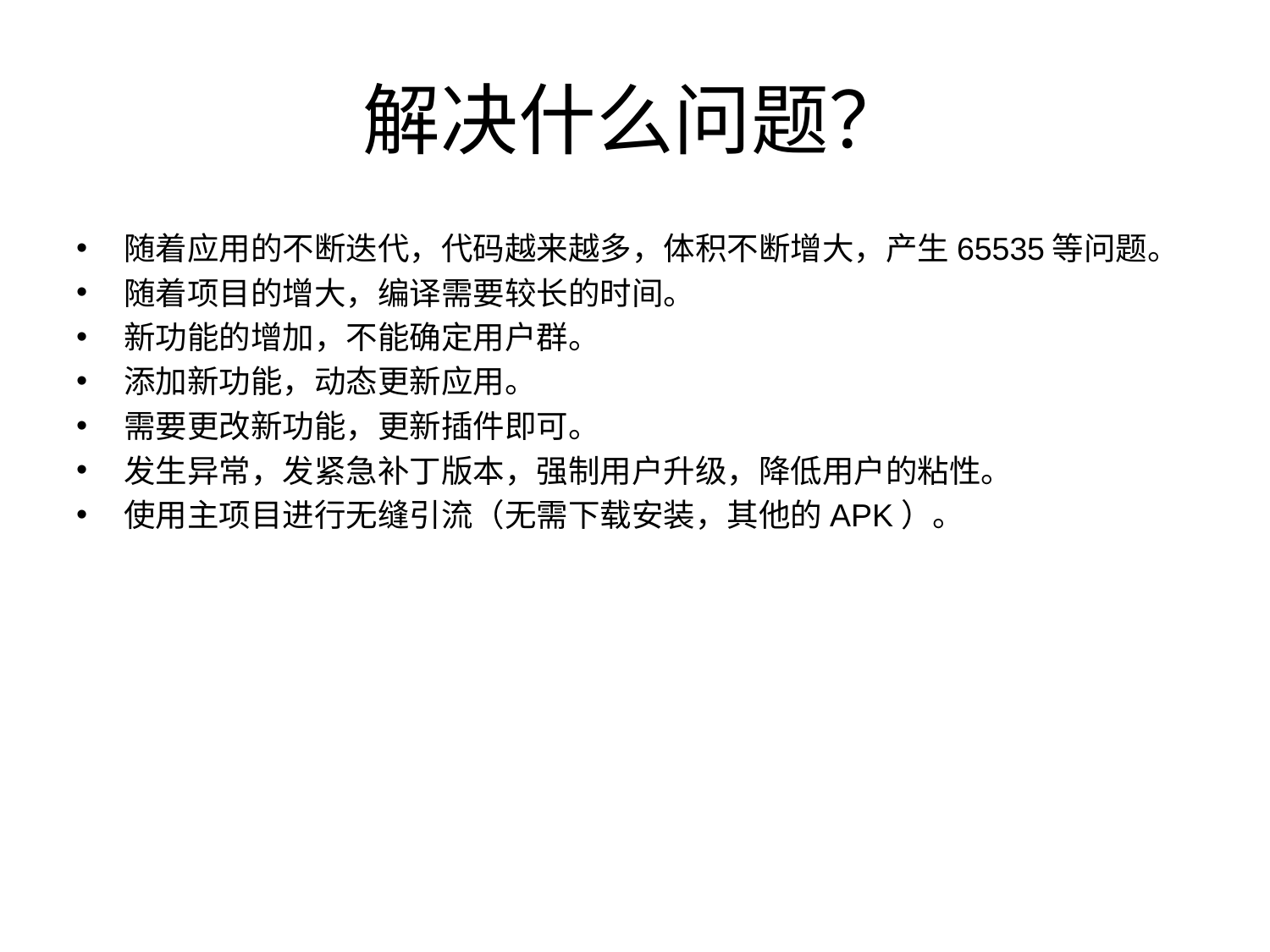

# 解决什么问题？
随着应用的不断迭代，代码越来越多，体积不断增大，产生65535等问题。
随着项目的增大，编译需要较长的时间。
新功能的增加，不能确定用户群。
添加新功能，动态更新应用。
需要更改新功能，更新插件即可。
发生异常，发紧急补丁版本，强制用户升级，降低用户的粘性。
使用主项目进行无缝引流（无需下载安装，其他的APK）。